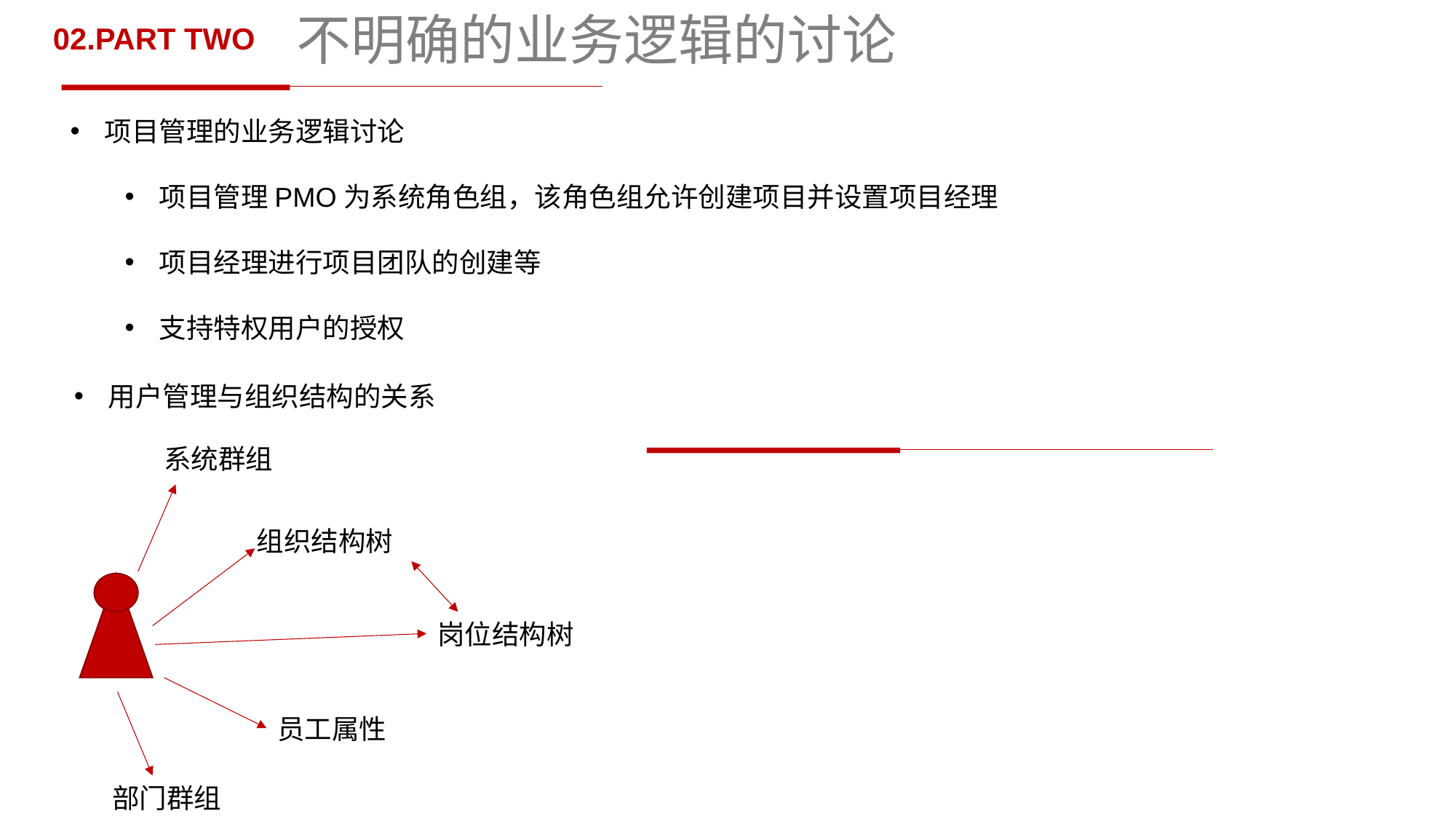

不明确的业务逻辑的讨论
02.PART TWO

项目管理的业务逻辑讨论

项目管理PMO为系统角色组，该角色组允许创建项目并设置项目经理

项目经理进行项目团队的创建等

支持特权用户的授权

用户管理与组织结构的关系

系统群组
组织结构树

岗位结构树
员工属性
部门群组